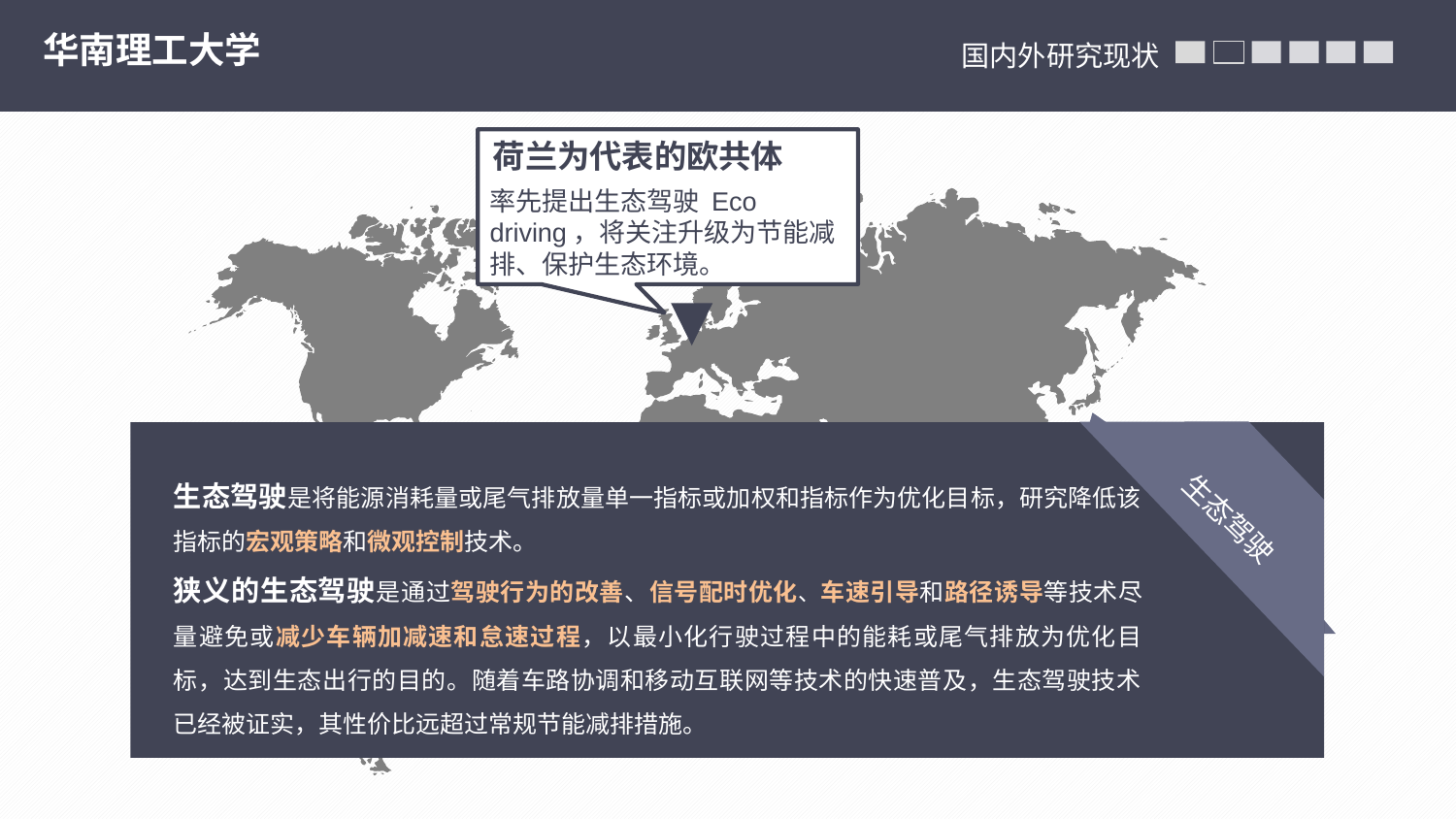

华南理工大学
荷兰为代表的欧共体

率先提出生态驾驶 Eco driving，将关注升级为节能减排、保护生态环境。

生态驾驶是将能源消耗量或尾气排放量单一指标或加权和指标作为优化目标，研究降低该指标的宏观策略和微观控制技术。
狭义的生态驾驶是通过驾驶行为的改善、信号配时优化、车速引导和路径诱导等技术尽量避免或减少车辆加减速和怠速过程，以最小化行驶过程中的能耗或尾气排放为优化目标，达到生态出行的目的。随着车路协调和移动互联网等技术的快速普及，生态驾驶技术已经被证实，其性价比远超过常规节能减排措施。

生态驾驶